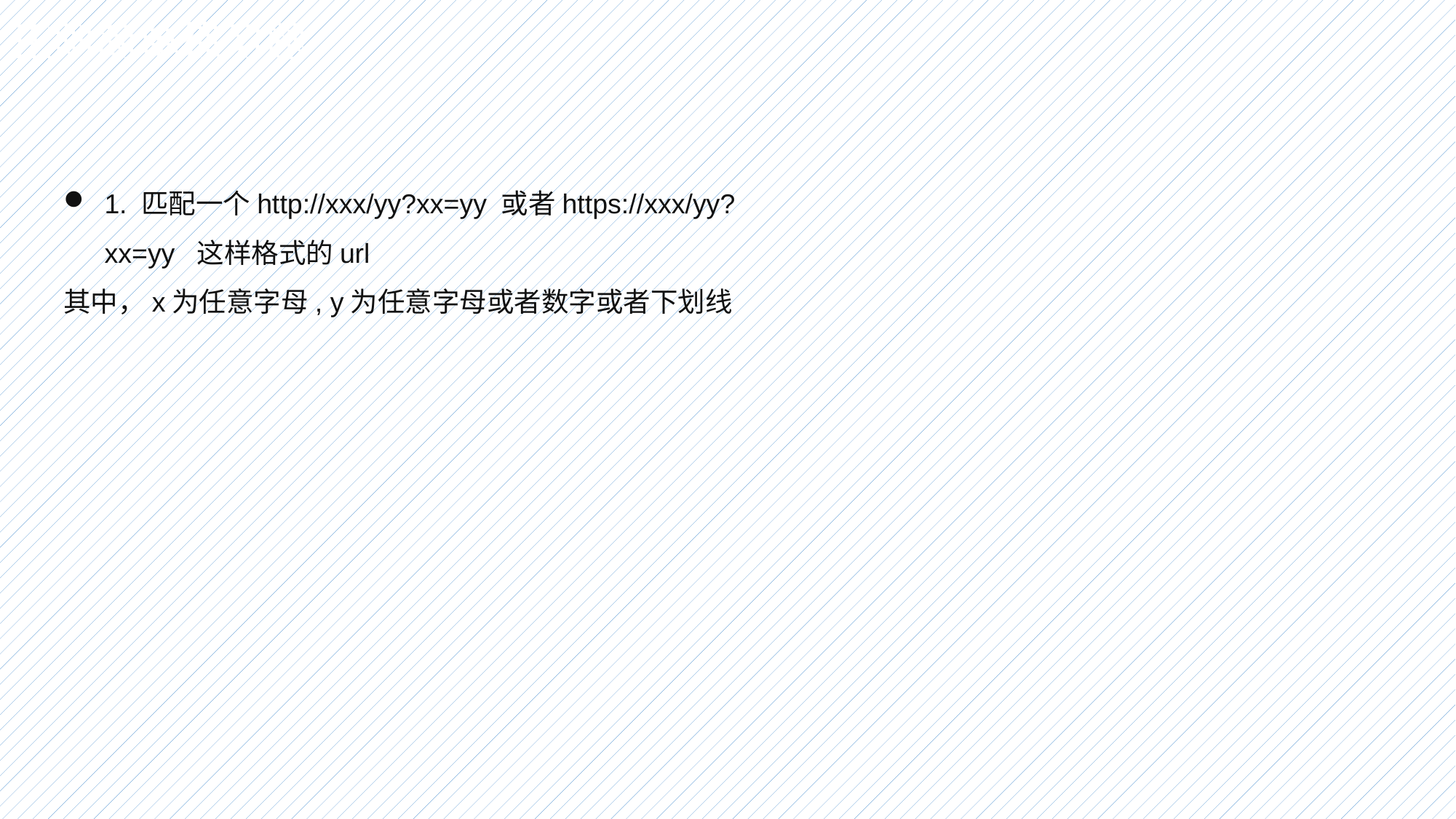

正则简单练习题
1. 匹配一个http://xxx/yy?xx=yy 或者https://xxx/yy?xx=yy  这样格式的url
其中，x为任意字母, y为任意字母或者数字或者下划线